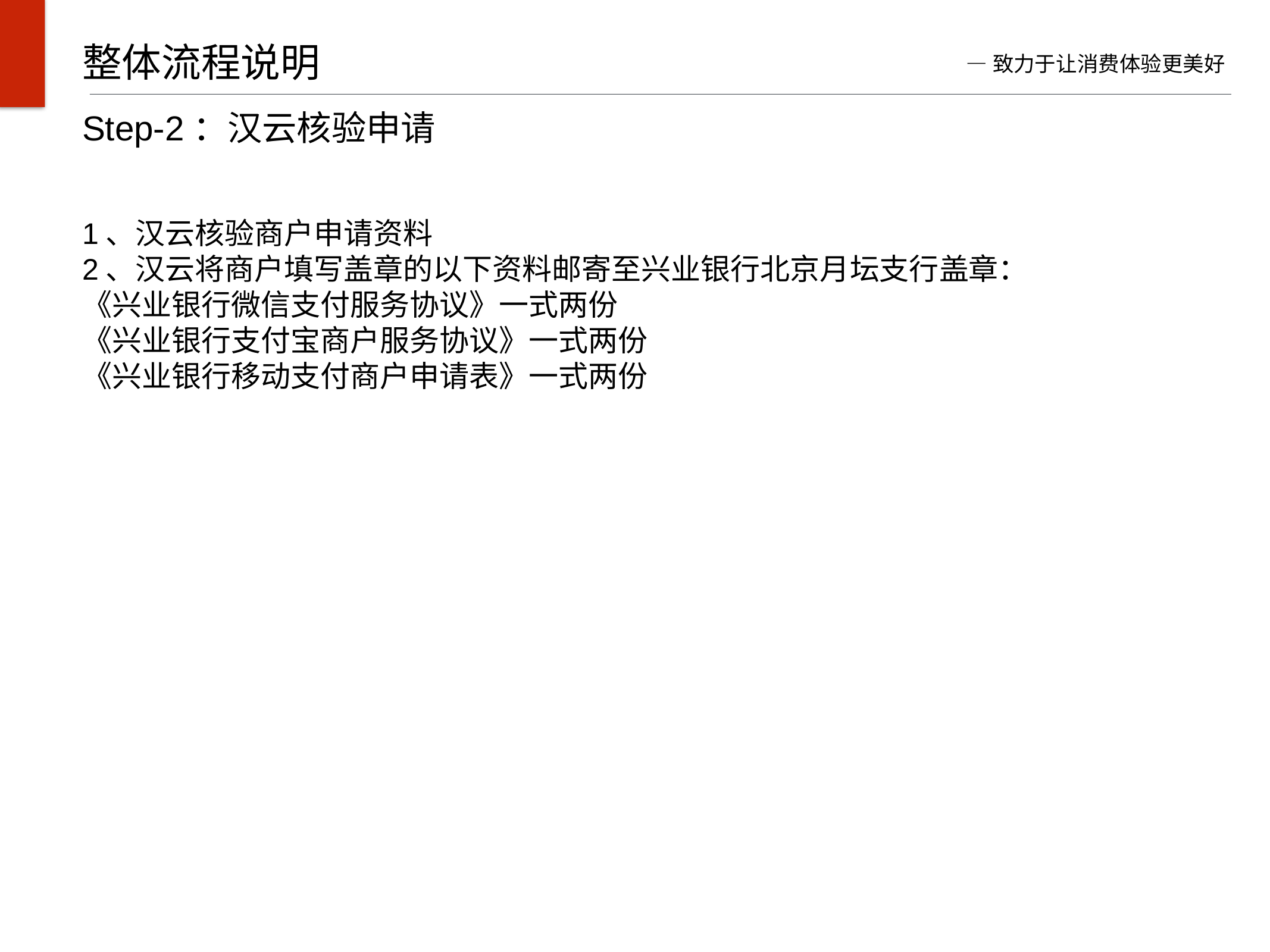

整体流程说明
 —致力于让消费体验更美好

Step-2：汉云核验申请
1、汉云核验商户申请资料
2、汉云将商户填写盖章的以下资料邮寄至兴业银行北京月坛支行盖章：
《兴业银行微信支付服务协议》一式两份
《兴业银行支付宝商户服务协议》一式两份
《兴业银行移动支付商户申请表》一式两份